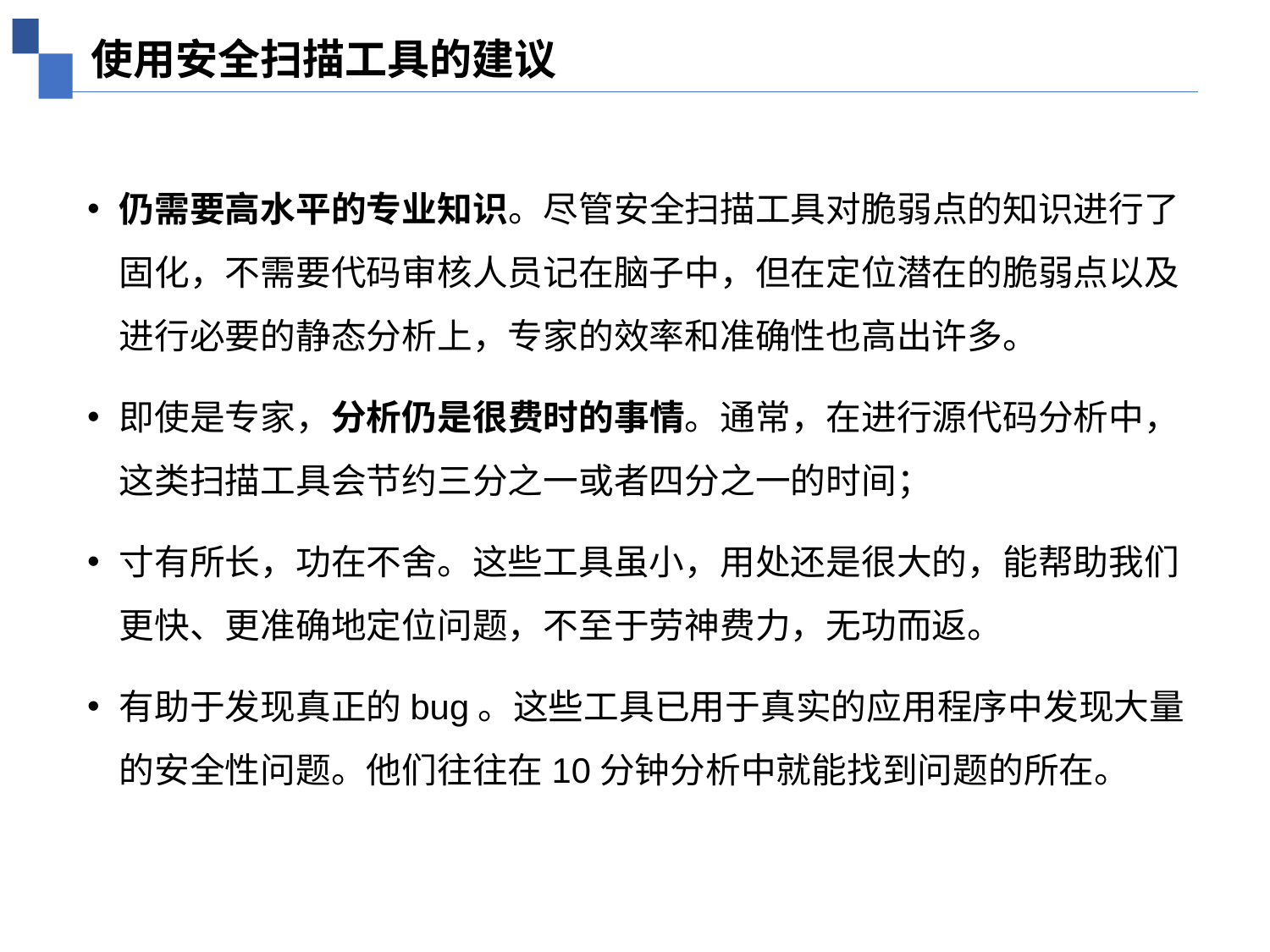

使用安全扫描工具的建议
仍需要高水平的专业知识。尽管安全扫描工具对脆弱点的知识进行了固化，不需要代码审核人员记在脑子中，但在定位潜在的脆弱点以及进行必要的静态分析上，专家的效率和准确性也高出许多。
即使是专家，分析仍是很费时的事情。通常，在进行源代码分析中，这类扫描工具会节约三分之一或者四分之一的时间；
寸有所长，功在不舍。这些工具虽小，用处还是很大的，能帮助我们更快、更准确地定位问题，不至于劳神费力，无功而返。
有助于发现真正的bug。这些工具已用于真实的应用程序中发现大量的安全性问题。他们往往在10分钟分析中就能找到问题的所在。
24